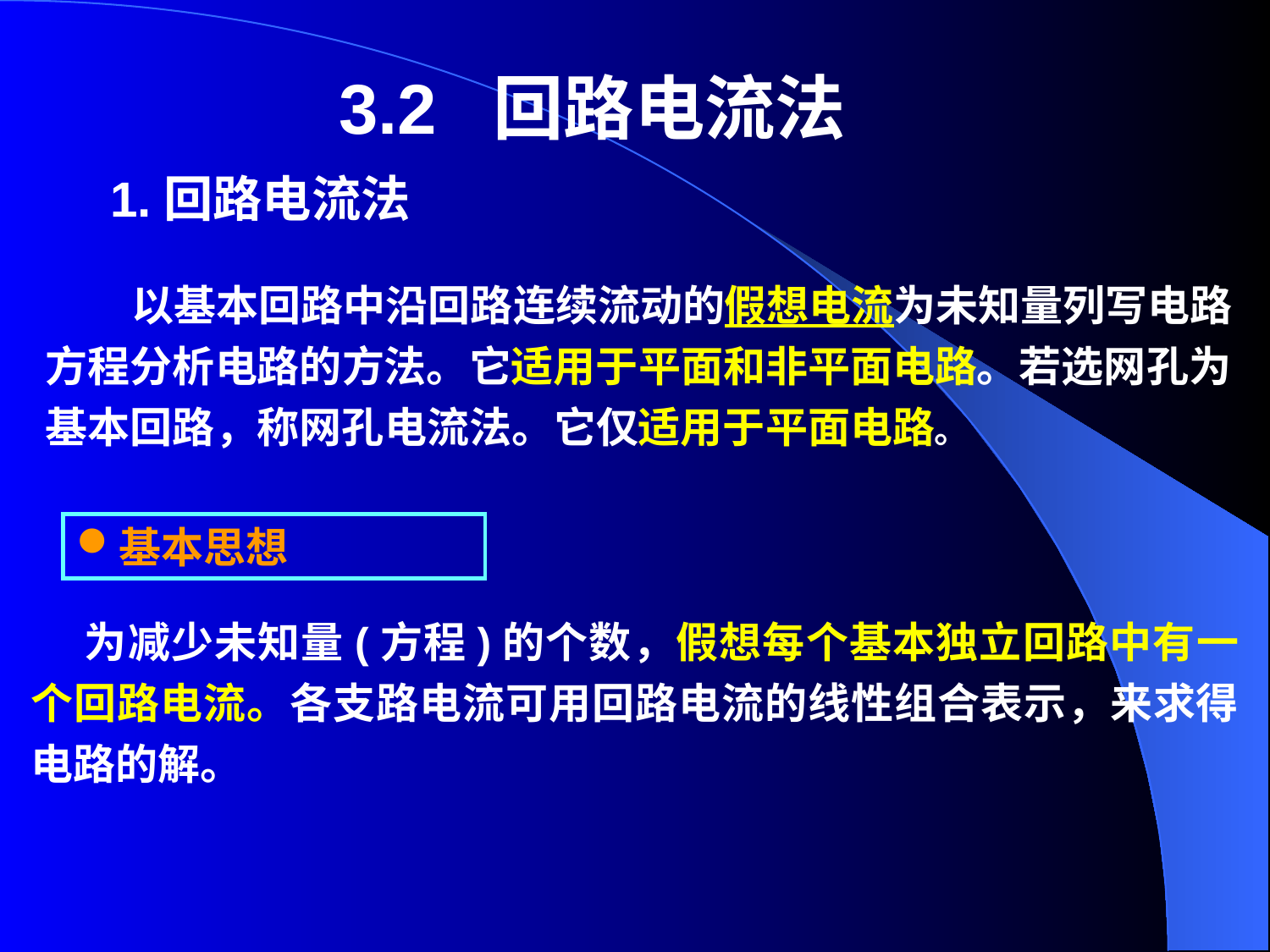

3.2  回路电流法
1.回路电流法
        以基本回路中沿回路连续流动的假想电流为未知量列写电路方程分析电路的方法。它适用于平面和非平面电路。若选网孔为基本回路，称网孔电流法。它仅适用于平面电路。

基本思想
    为减少未知量(方程)的个数，假想每个基本独立回路中有一个回路电流。各支路电流可用回路电流的线性组合表示，来求得电路的解。